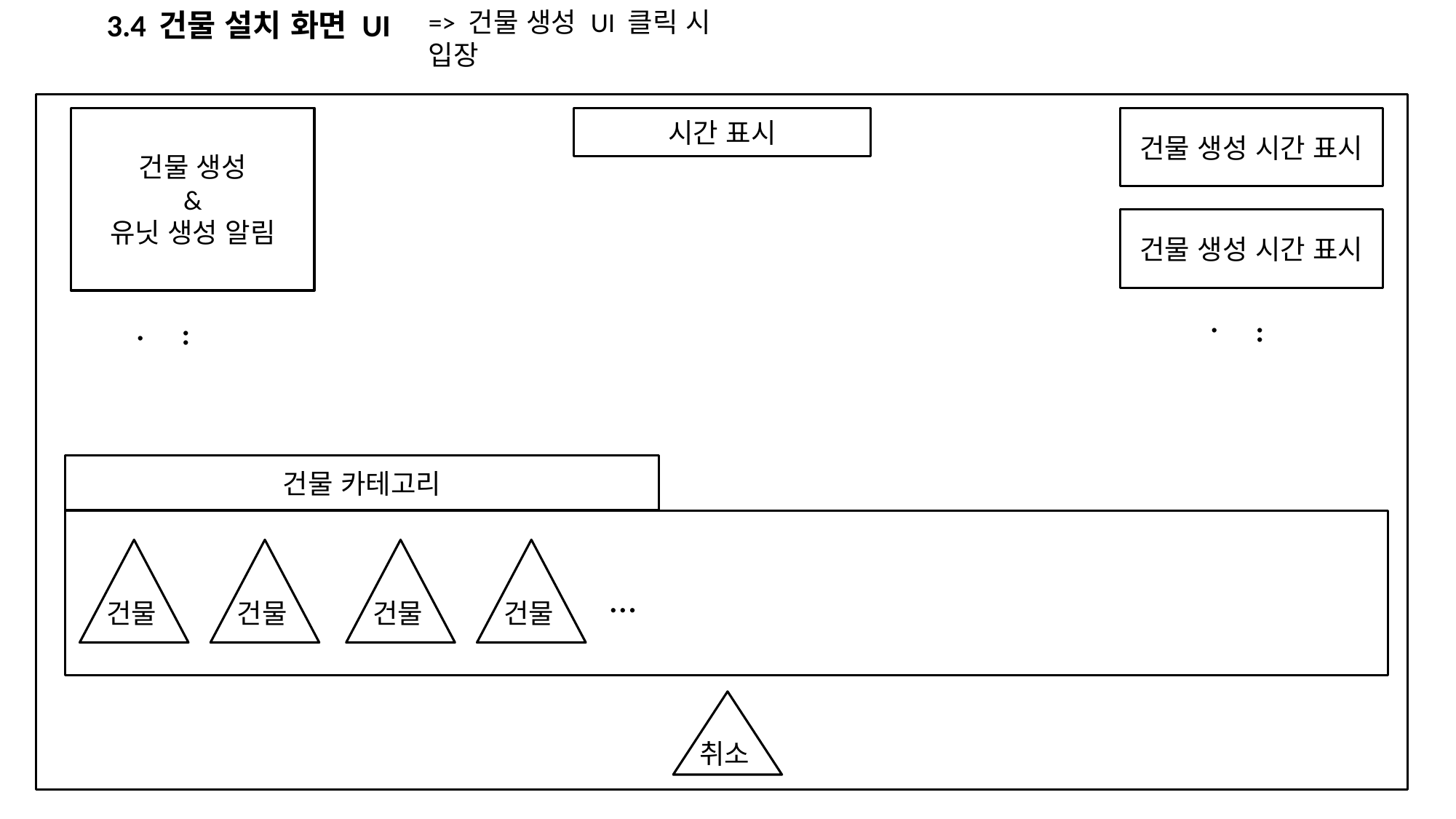

# 3.4 건물 설치 화면 UI
=> 건물 생성 UI 클릭 시 입장

건물 생성
&
유닛 생성 알림
시간 표시
건물 생성 시간 표시
건물 생성 시간 표시
...
...
건물 카테고리

...
건물
건물
건물
건물

취소